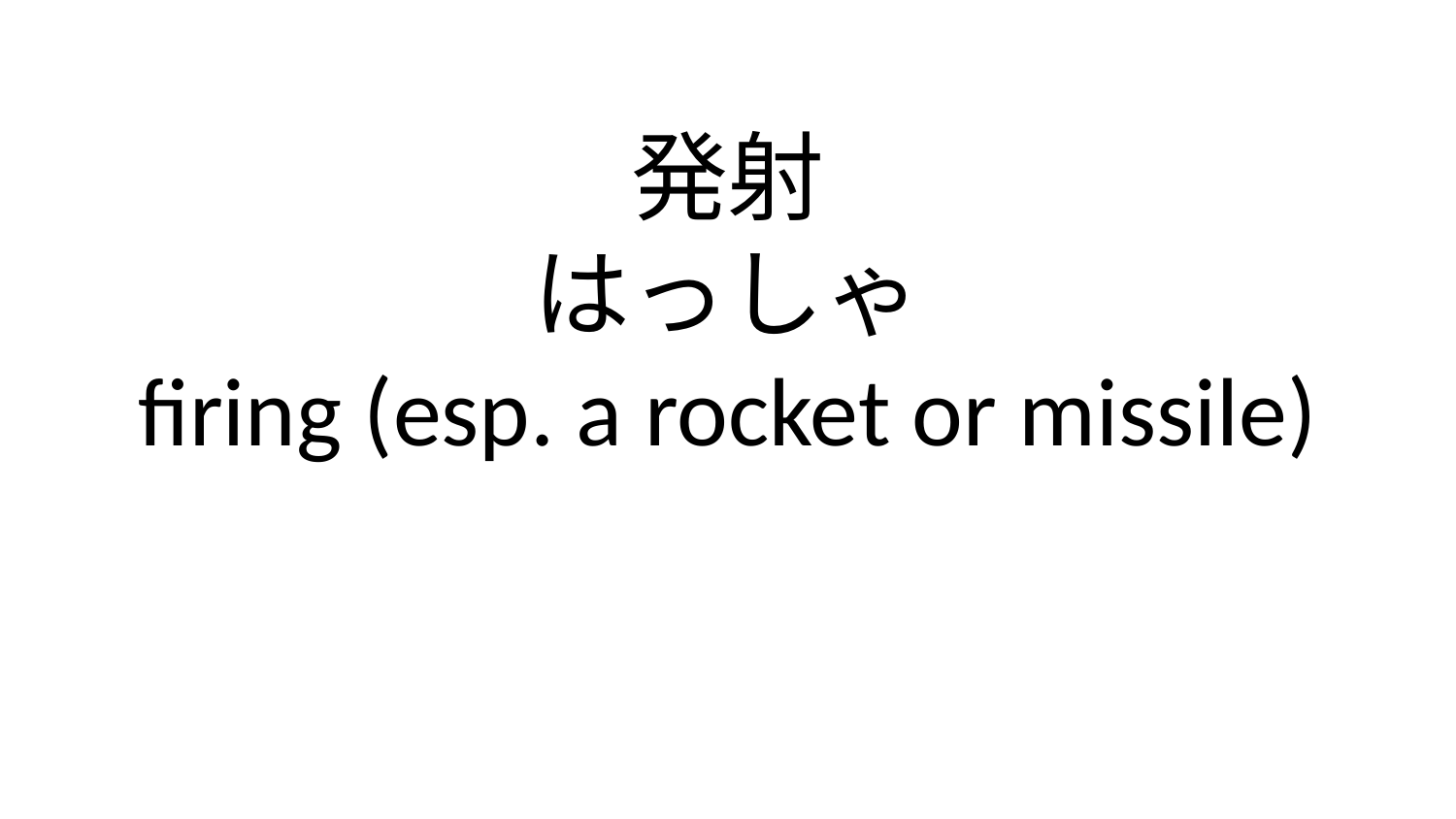

発射
はっしゃ
firing (esp. a rocket or missile)